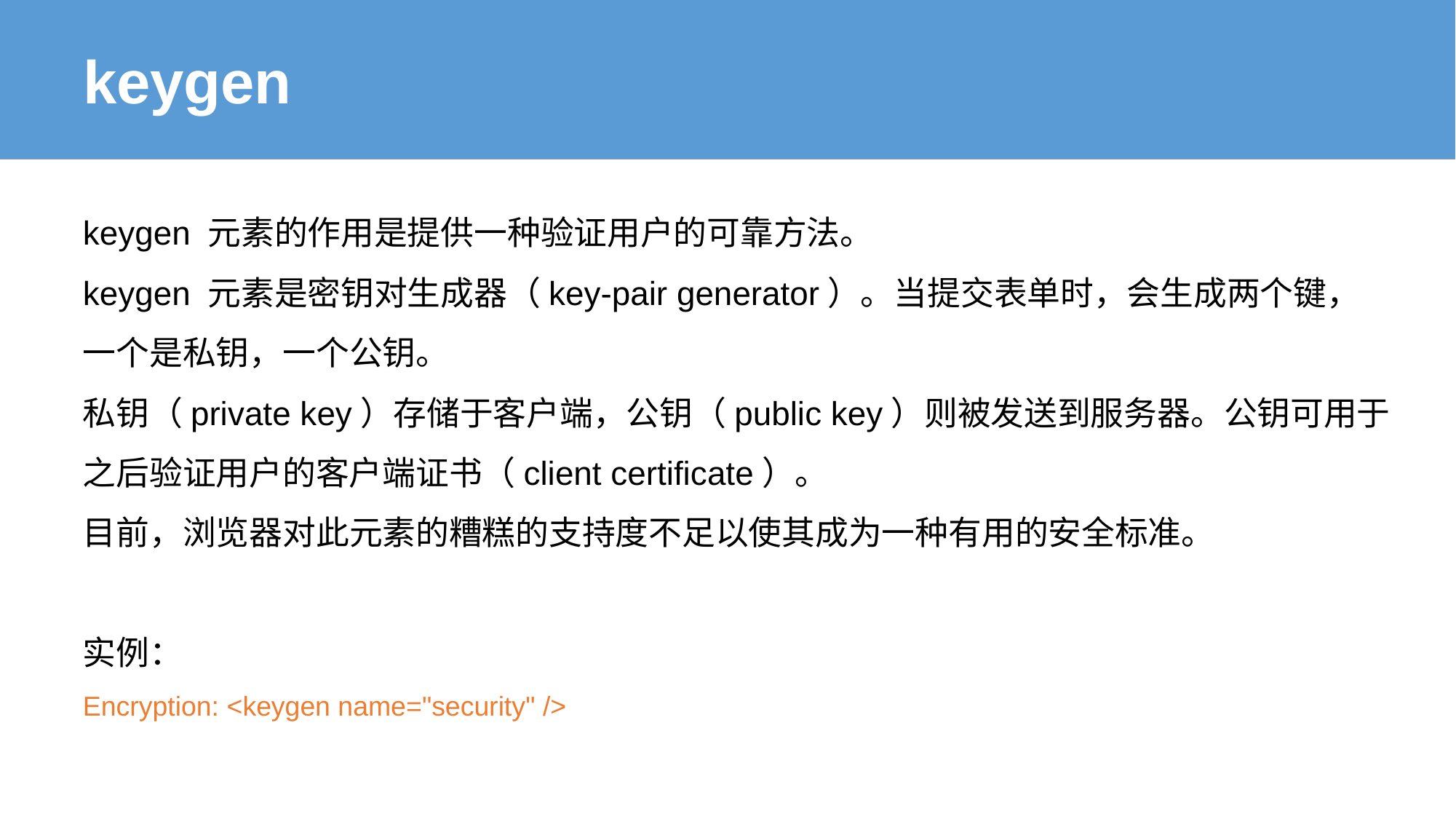

# keygen
keygen 元素的作用是提供一种验证用户的可靠方法。
keygen 元素是密钥对生成器（key-pair generator）。当提交表单时，会生成两个键，一个是私钥，一个公钥。
私钥（private key）存储于客户端，公钥（public key）则被发送到服务器。公钥可用于之后验证用户的客户端证书（client certificate）。
目前，浏览器对此元素的糟糕的支持度不足以使其成为一种有用的安全标准。

实例：
Encryption: <keygen name="security" />